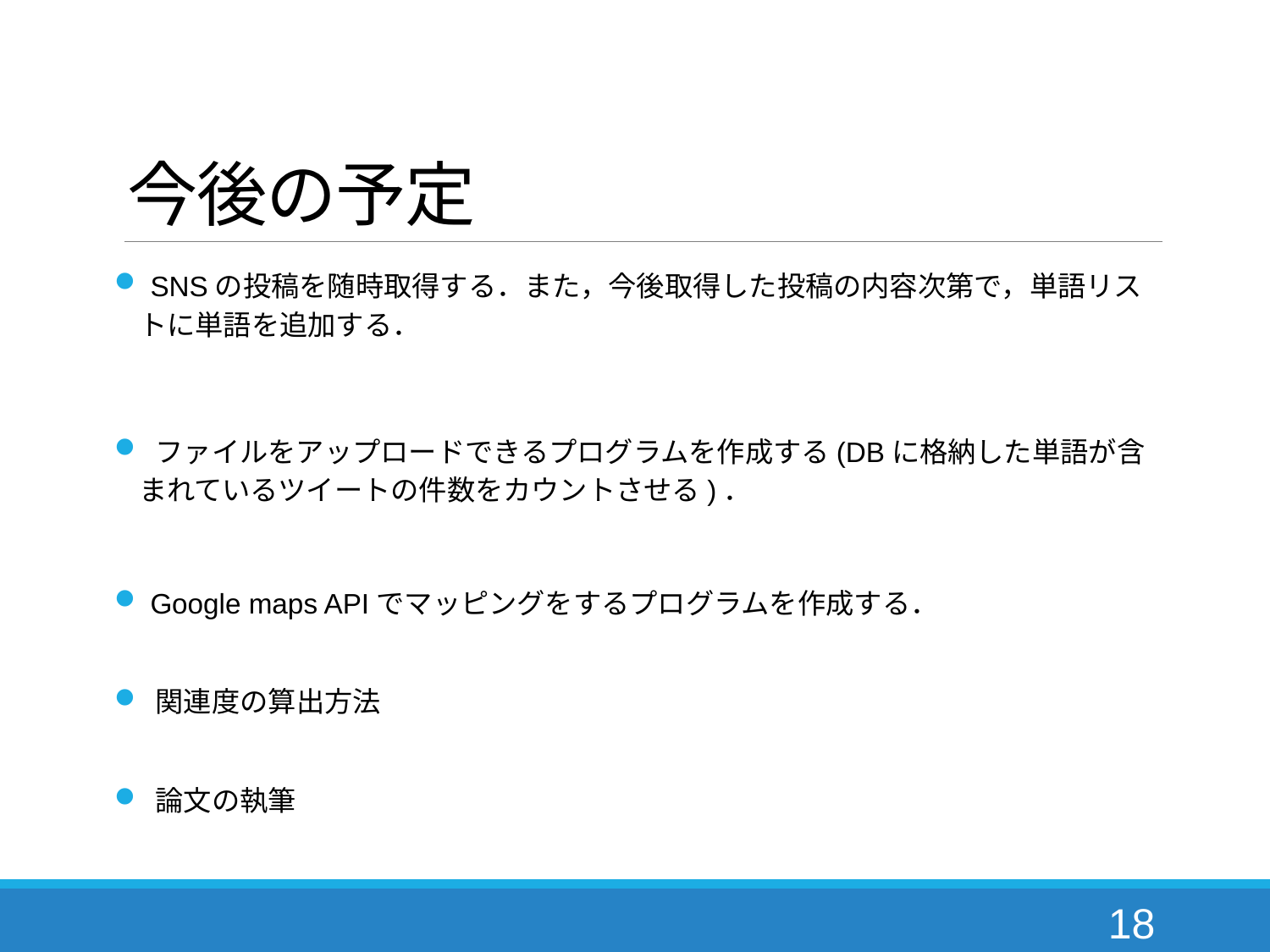

# 今後の予定
 SNSの投稿を随時取得する．また，今後取得した投稿の内容次第で，単語リストに単語を追加する．

 ファイルをアップロードできるプログラムを作成する(DBに格納した単語が含まれているツイートの件数をカウントさせる)．

 Google maps APIでマッピングをするプログラムを作成する．

 関連度の算出方法

 論文の執筆

18